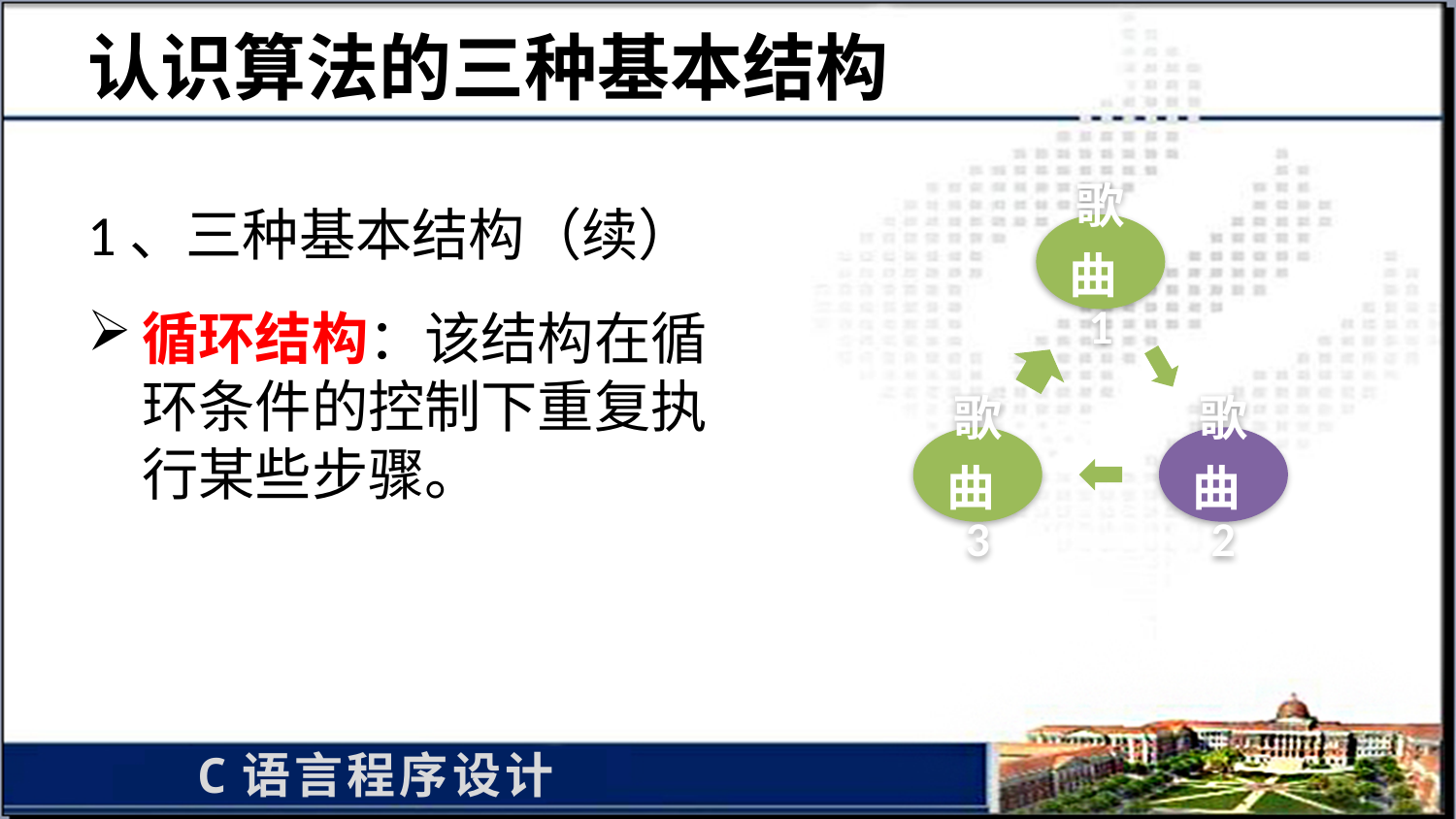

# 认识算法的三种基本结构
1、三种基本结构（续）
循环结构：该结构在循环条件的控制下重复执行某些步骤。
歌曲1
歌曲2
歌曲3